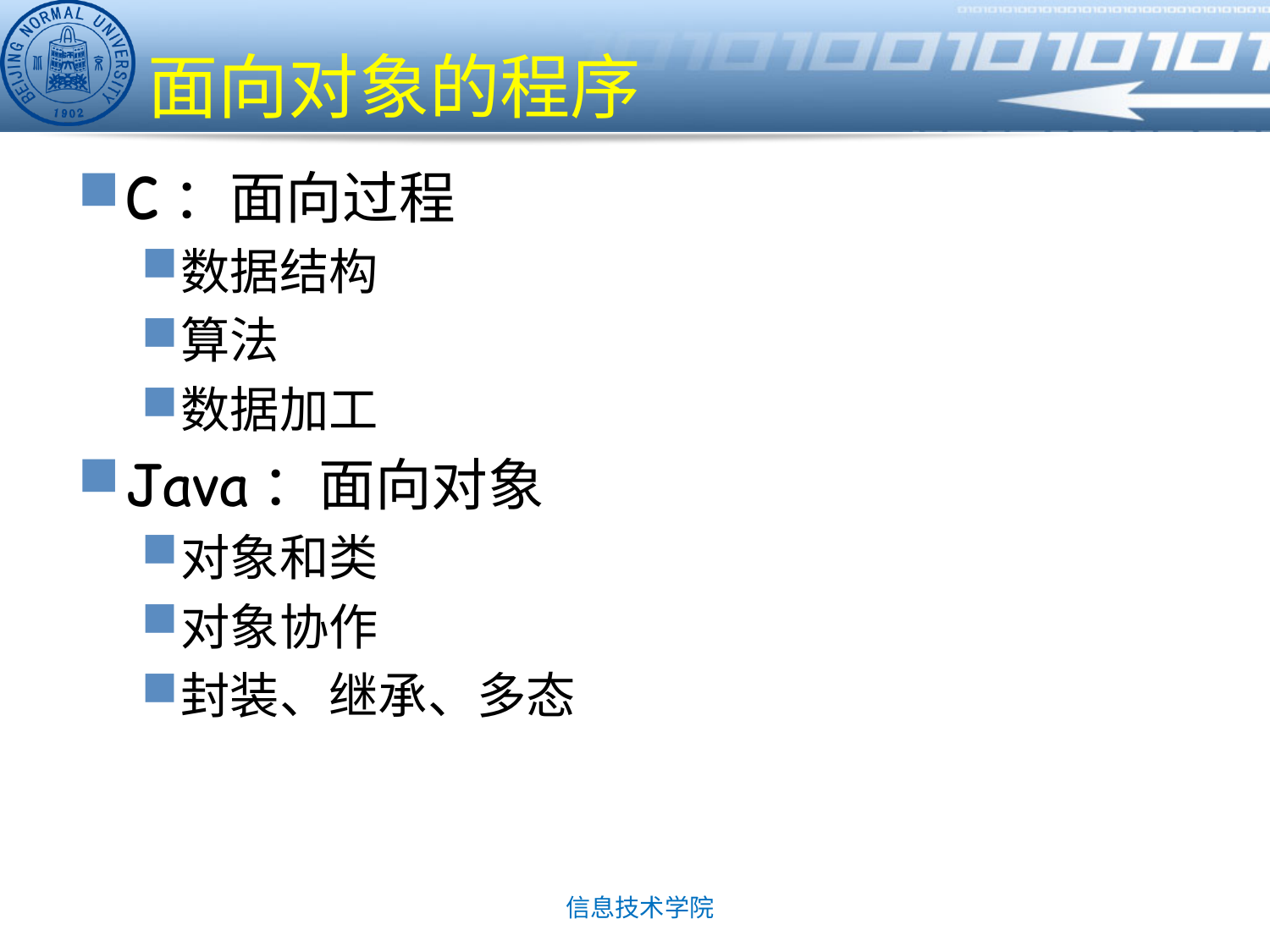

# 面向对象的程序
C：面向过程
数据结构
算法
数据加工
Java：面向对象
对象和类
对象协作
封装、继承、多态
3